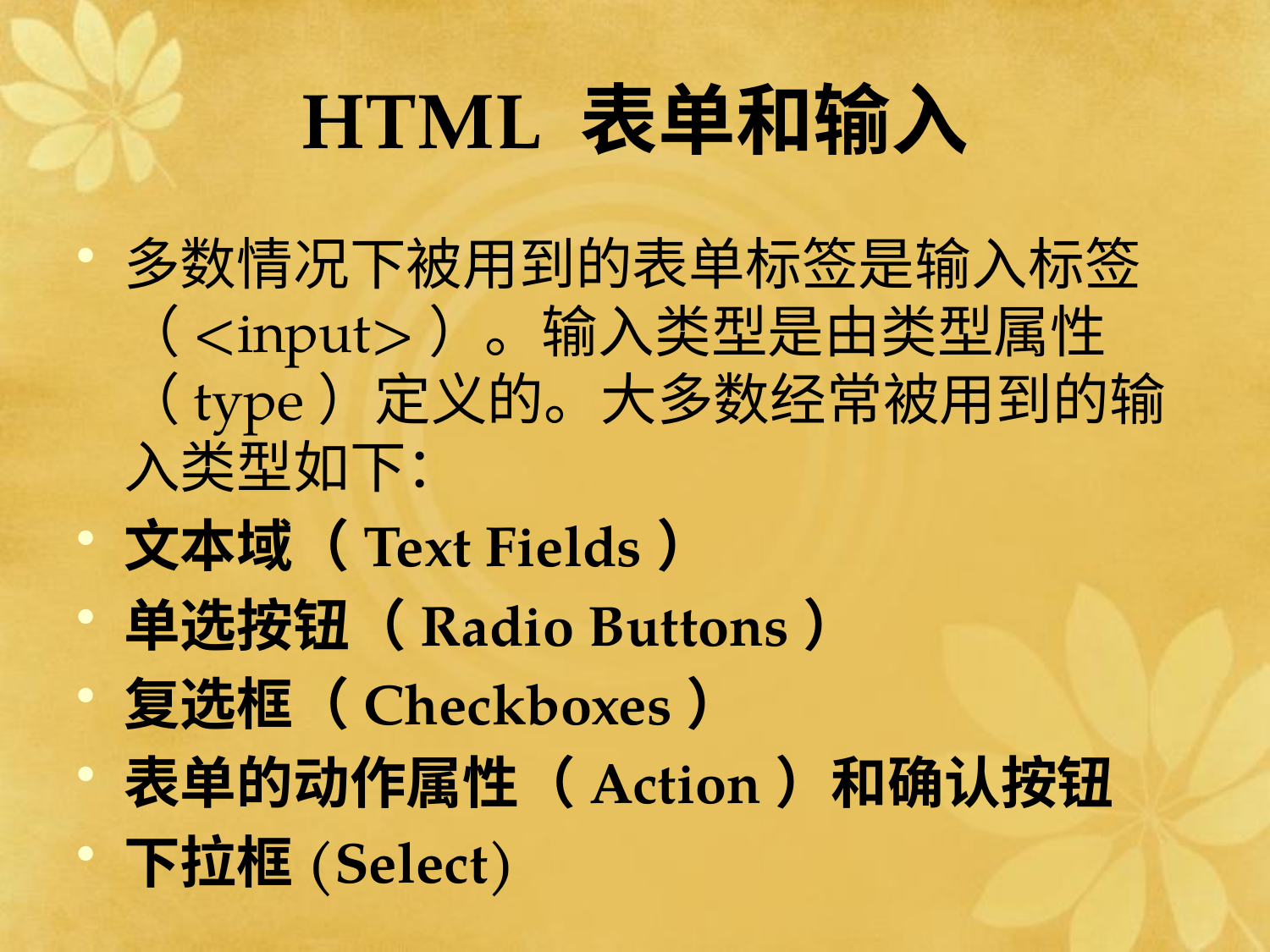

# HTML 表单和输入
多数情况下被用到的表单标签是输入标签（<input>）。输入类型是由类型属性（type）定义的。大多数经常被用到的输入类型如下：
文本域（Text Fields）
单选按钮（Radio Buttons）
复选框（Checkboxes）
表单的动作属性（Action）和确认按钮
下拉框(Select)